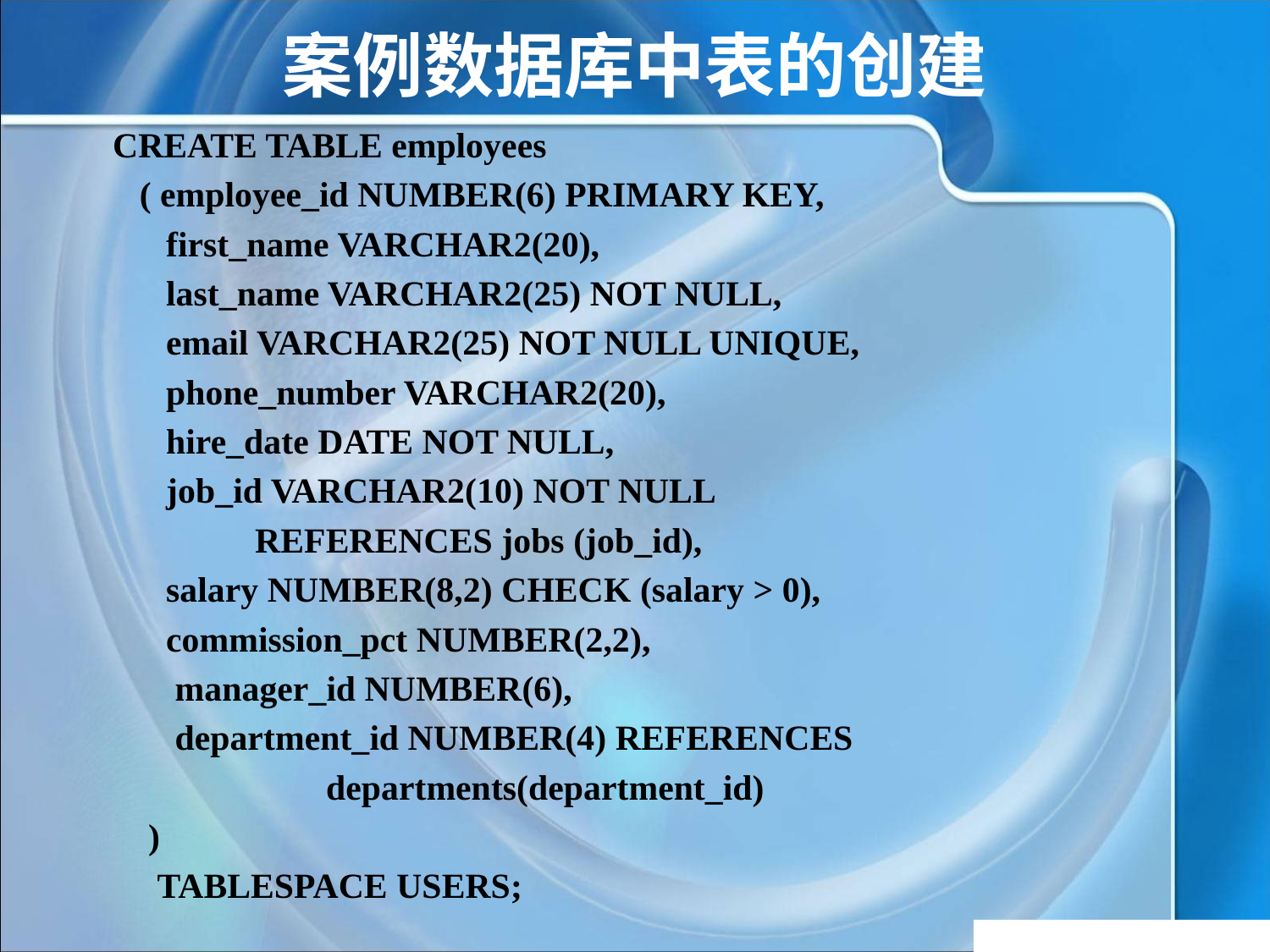

# 案例数据库中表的创建
CREATE TABLE employees
   ( employee_id NUMBER(6) PRIMARY KEY,
      first_name VARCHAR2(20),
      last_name VARCHAR2(25) NOT NULL,
      email VARCHAR2(25) NOT NULL UNIQUE,
      phone_number VARCHAR2(20),
      hire_date DATE NOT NULL,
      job_id VARCHAR2(10) NOT NULL
                REFERENCES jobs (job_id),
      salary NUMBER(8,2) CHECK (salary > 0),
      commission_pct NUMBER(2,2),
       manager_id NUMBER(6),
       department_id NUMBER(4) REFERENCES
                        departments(department_id)
    )
     TABLESPACE USERS;
41